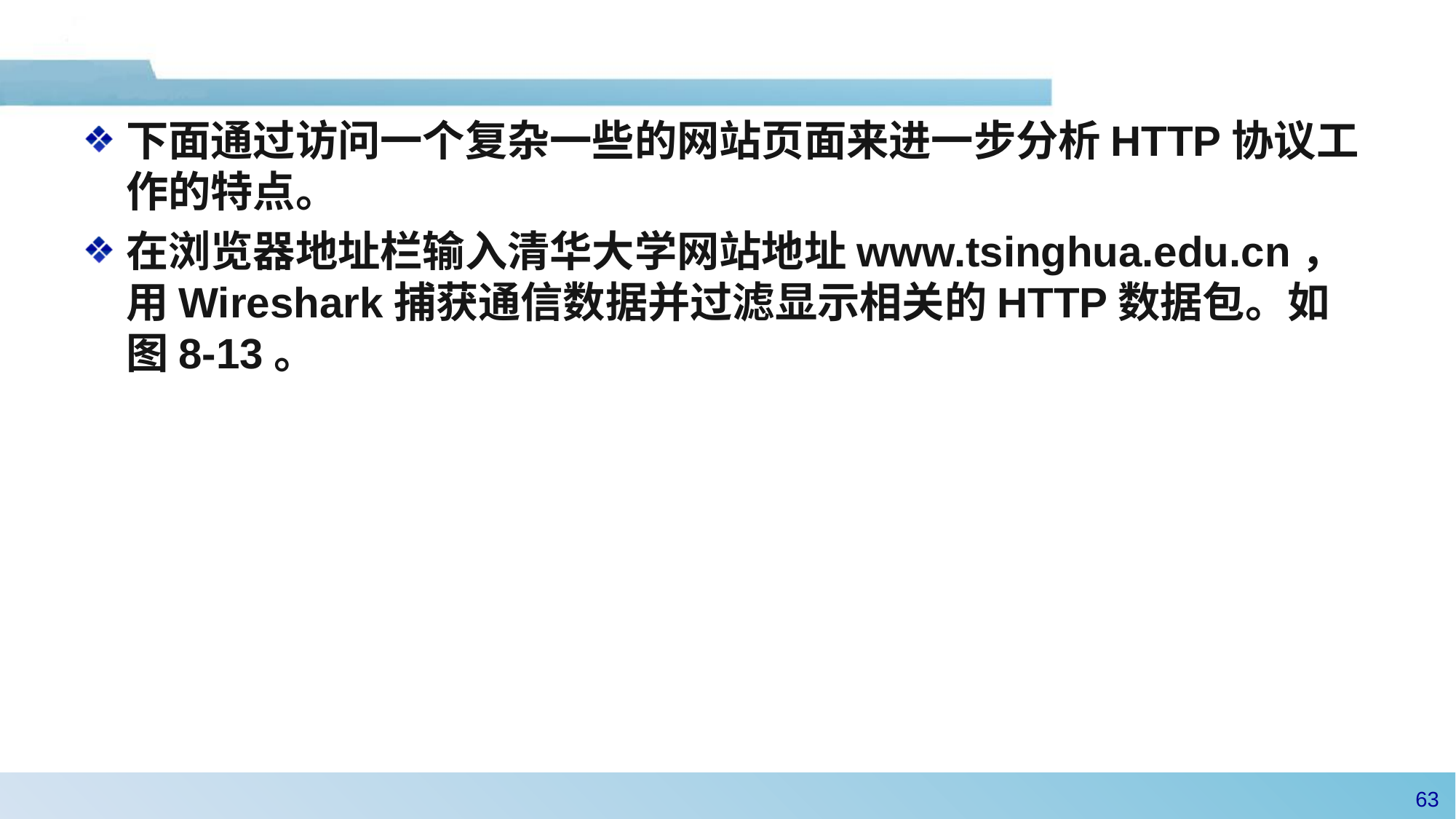

#
下面通过访问一个复杂一些的网站页面来进一步分析HTTP协议工作的特点。
在浏览器地址栏输入清华大学网站地址www.tsinghua.edu.cn，用Wireshark捕获通信数据并过滤显示相关的HTTP数据包。如图8-13。
63